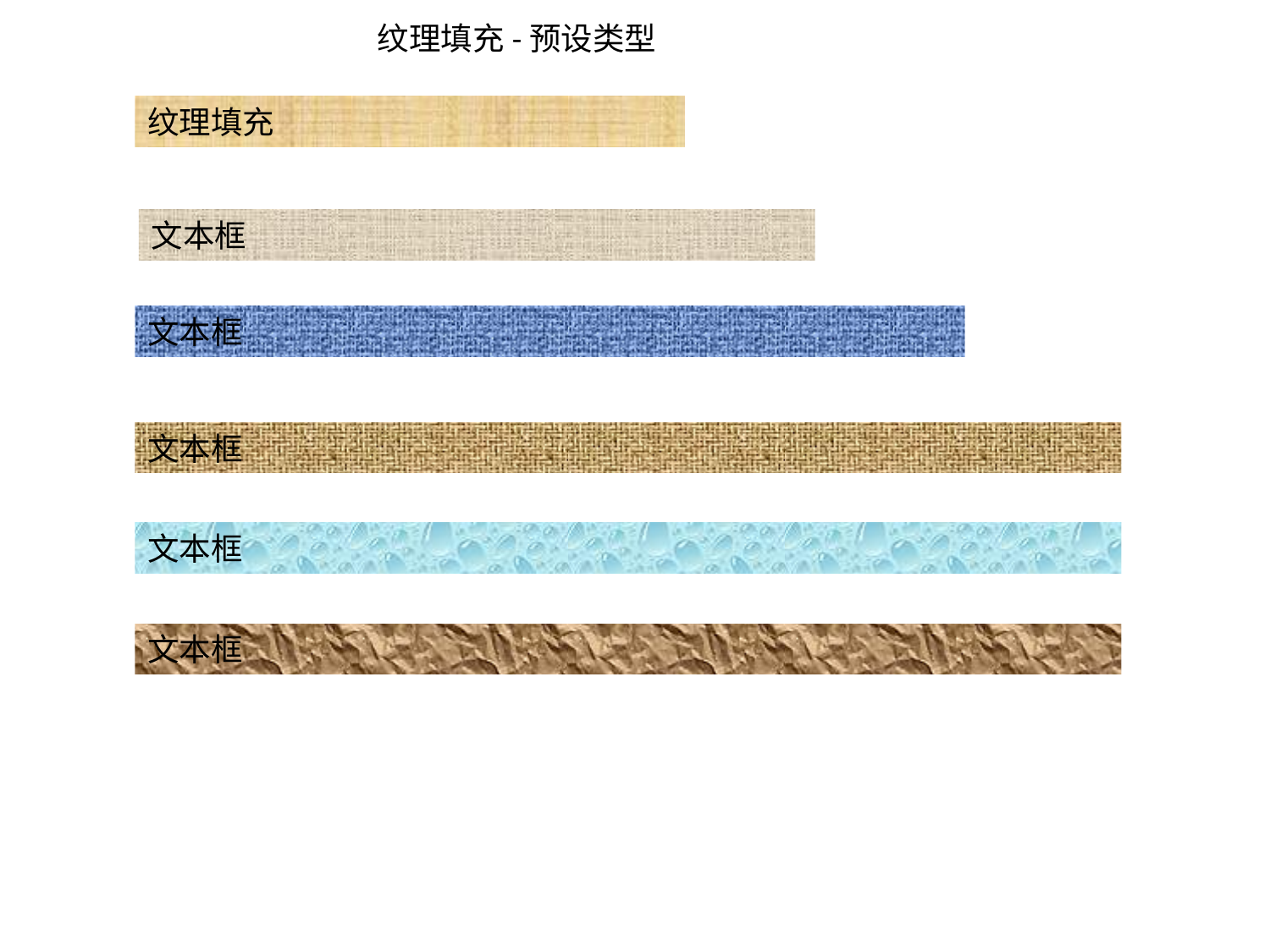

纹理填充-预设类型
纹理填充
文本框
文本框
文本框
文本框
文本框